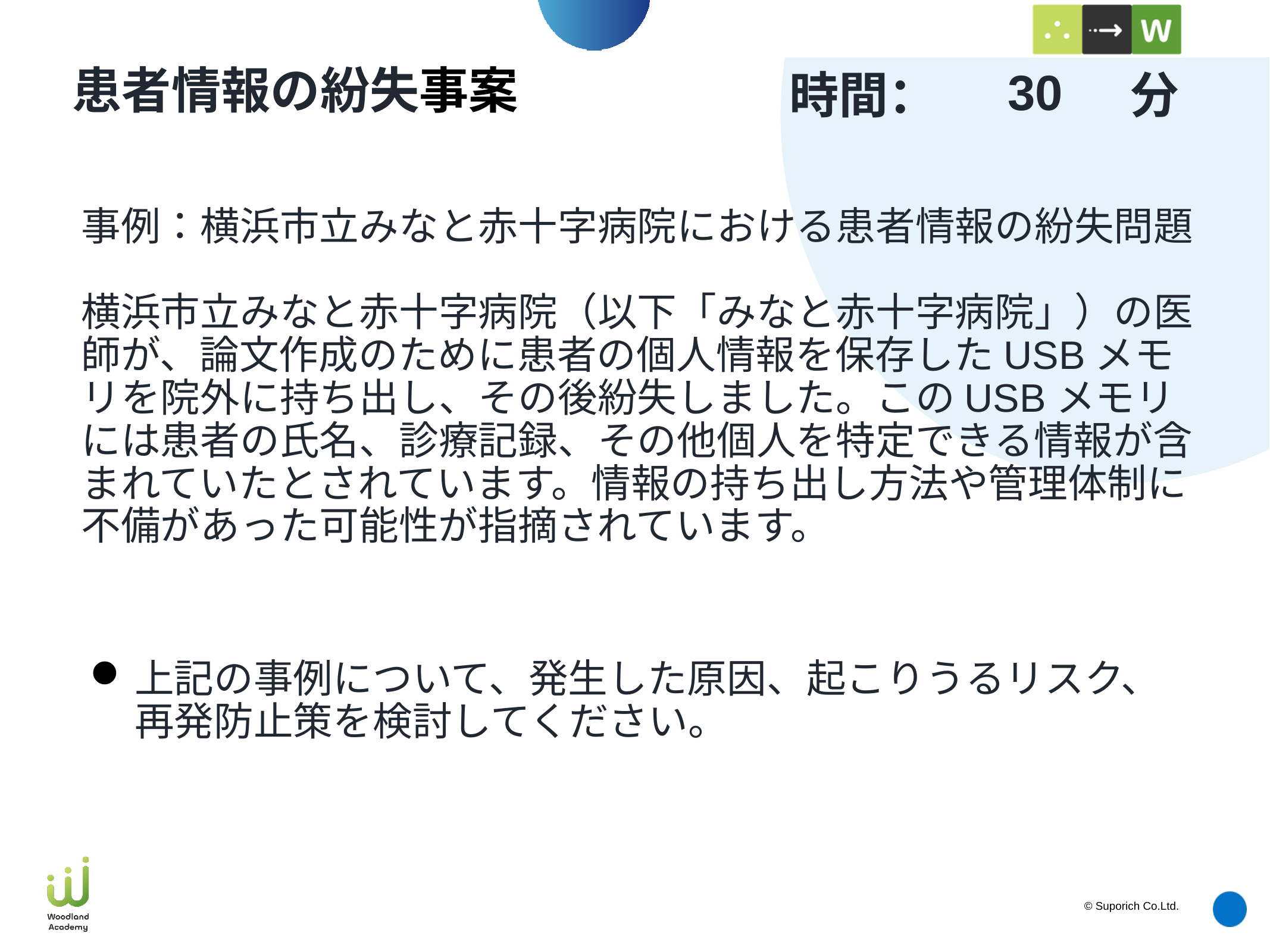

30
# 患者情報の紛失事案
事例：横浜市立みなと赤十字病院における患者情報の紛失問題

横浜市立みなと赤十字病院（以下「みなと赤十字病院」）の医師が、論文作成のために患者の個人情報を保存したUSBメモリを院外に持ち出し、その後紛失しました。このUSBメモリには患者の氏名、診療記録、その他個人を特定できる情報が含まれていたとされています。情報の持ち出し方法や管理体制に不備があった可能性が指摘されています。
上記の事例について、発生した原因、起こりうるリスク、再発防止策を検討してください。